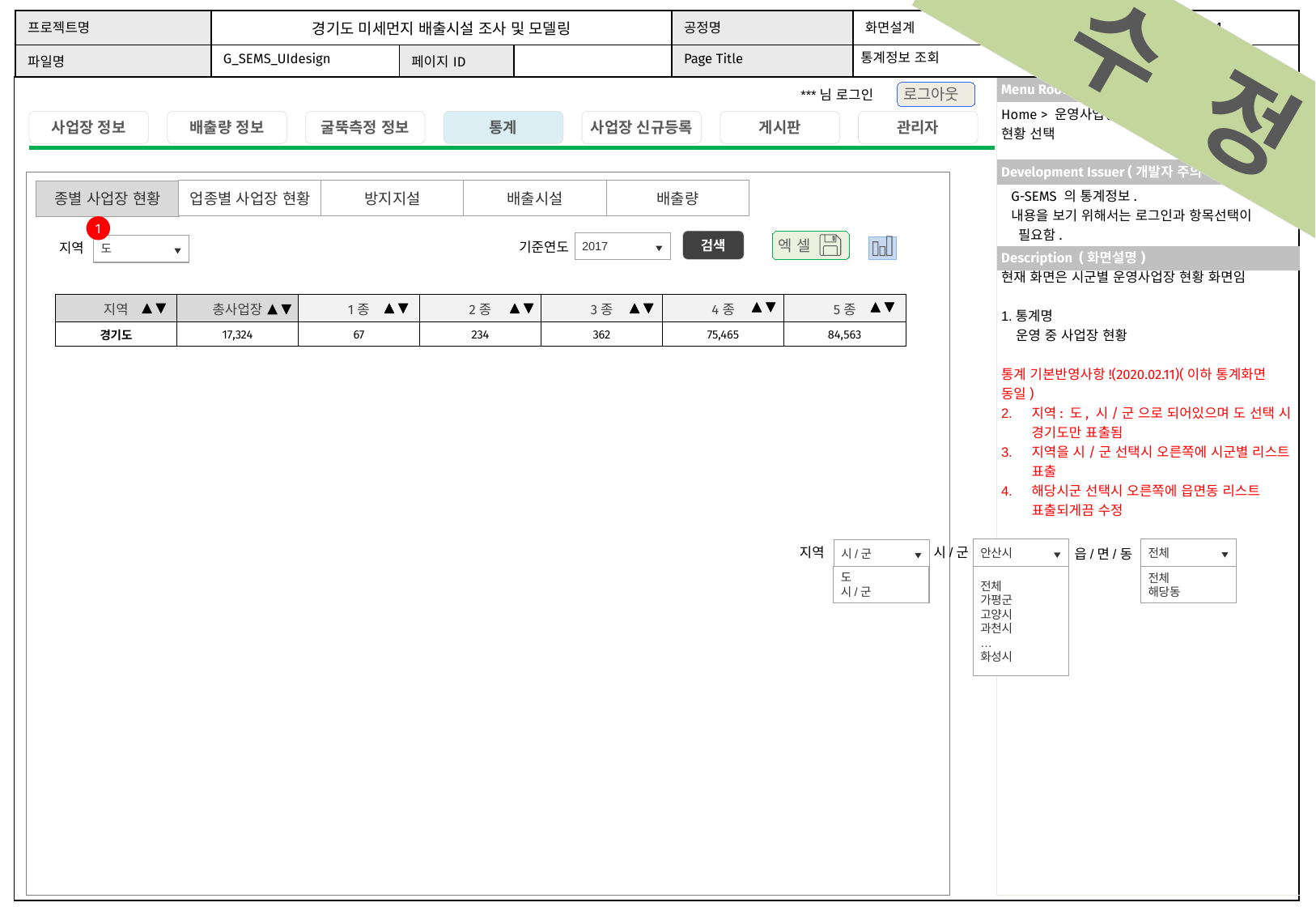

수  정
통계정보 조회
Home > 운영사업장 정보 > 통계 >  운영사업장 현황 선택

G-SEMS 의 통계정보.
내용을 보기 위해서는 로그인과 항목선택이
 필요함.
업종별 사업장 현황
방지지설
배출시설
배출량
종별 사업장 현황
1
검색
엑 셀

기준연도
2017

지역
도

현재 화면은 시군별 운영사업장 현황 화면임

통계명
   운영 중 사업장 현황

통계 기본반영사항!(2020.02.11)(이하 통계화면 동일)
지역: 도, 시/군 으로 되어있으며 도 선택 시 경기도만 표출됨
지역을 시/군 선택시 오른쪽에 시군별 리스트 표출
해당시군 선택시 오른쪽에 읍면동 리스트 표출되게끔 수정

| 지역 | 총사업장 | 1종 | 2종 | 3종 | 4종 | 5종 |
| --- | --- | --- | --- | --- | --- | --- |
| 경기도 | 17,324 | 67 | 234 | 362 | 75,465 | 84,563 |

시/군
지역
전체

안산시

시/군

읍/면/동
도
시/군
전체
해당동
전체
가평군
고양시
과천시
…
화성시